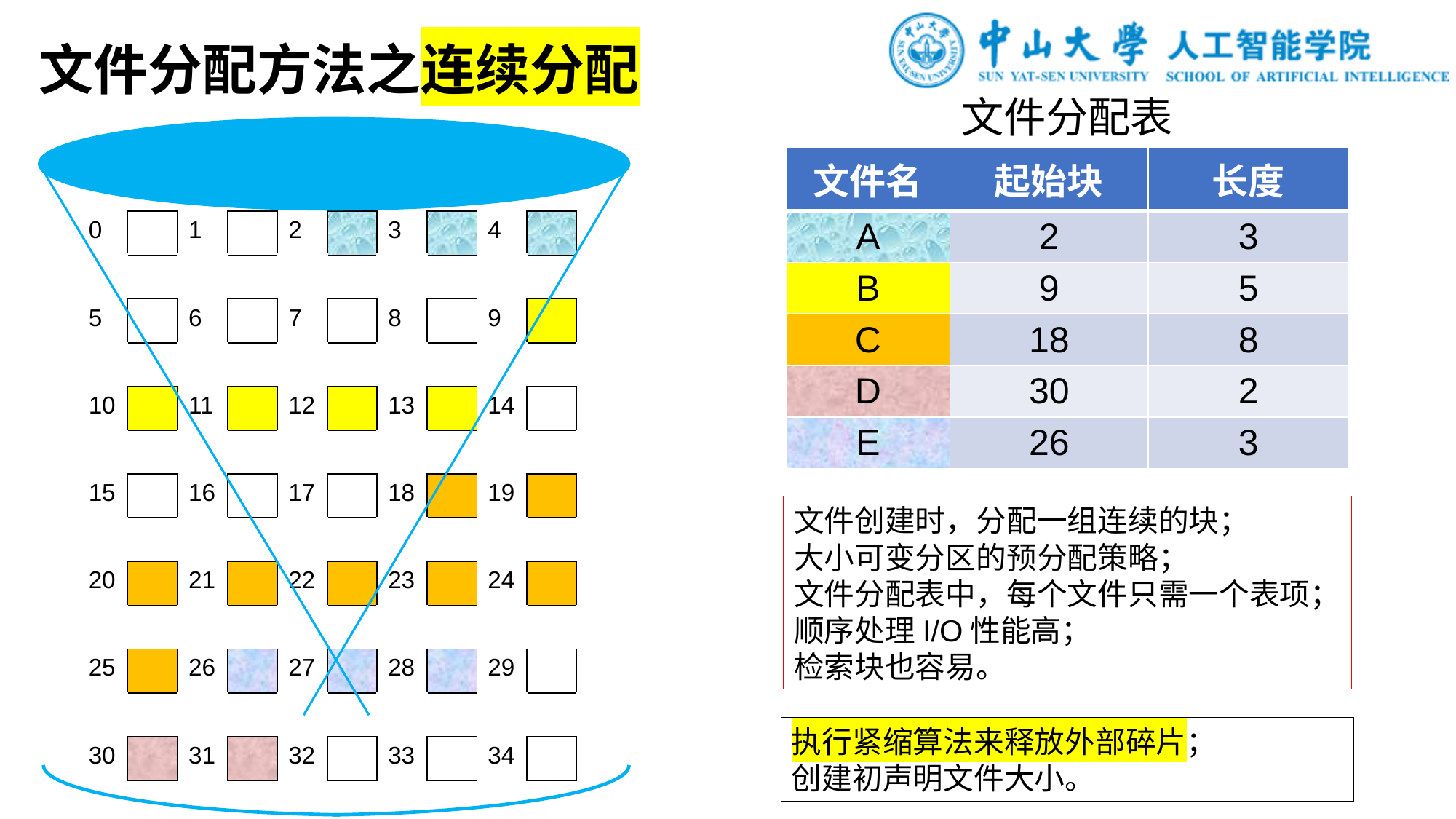

文件分配方法之连续分配
文件分配表

| 文件名 | 起始块 | 长度 |
| --- | --- | --- |
| A | 2 | 3 |
| B | 9 | 5 |
| C | 18 | 8 |
| D | 30 | 2 |
| E | 26 | 3 |
| 0 |  | 1 |  | 2 |  | 3 |  | 4 |  |
| --- | --- | --- | --- | --- | --- | --- | --- | --- | --- |
|  |  |  |  |  |  |  |  |  |  |
| 5 |  | 6 |  | 7 |  | 8 |  | 9 |  |
|  |  |  |  |  |  |  |  |  |  |
| 10 |  | 11 |  | 12 |  | 13 |  | 14 |  |
|  |  |  |  |  |  |  |  |  |  |
| 15 |  | 16 |  | 17 |  | 18 |  | 19 |  |
|  |  |  |  |  |  |  |  |  |  |
| 20 |  | 21 |  | 22 |  | 23 |  | 24 |  |
|  |  |  |  |  |  |  |  |  |  |
| 25 |  | 26 |  | 27 |  | 28 |  | 29 |  |
|  |  |  |  |  |  |  |  |  |  |
| 30 |  | 31 |  | 32 |  | 33 |  | 34 |  |
文件创建时，分配一组连续的块；
大小可变分区的预分配策略；
文件分配表中，每个文件只需一个表项；
顺序处理I/O性能高；
检索块也容易。

执行紧缩算法来释放外部碎片；
创建初声明文件大小。